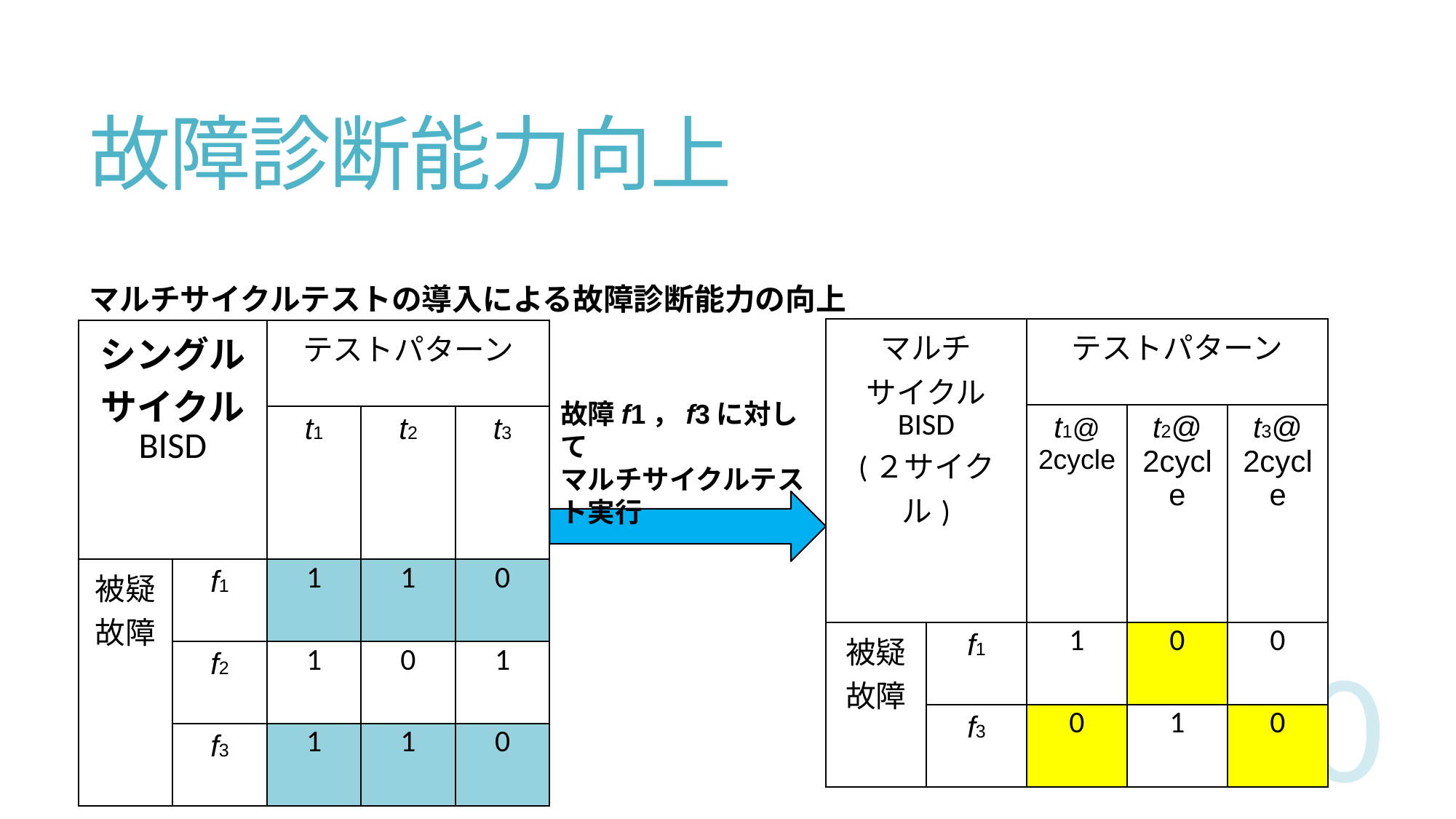

# 故障診断能力向上
マルチサイクルテストの導入による故障診断能力の向上
| マルチ サイクル BISD (２サイクル) |  | テストパターン |  |  |
| --- | --- | --- | --- | --- |
|  |  | t1@ 2cycle | t2@ 2cycle | t3@ 2cycle |
| 被疑故障 | f1 | 1 | 0 | 0 |
|  | f3 | 0 | 1 | 0 |
| シングル サイクル BISD |  | テストパターン |  |  |
| --- | --- | --- | --- | --- |
|  |  | t1 | t2 | t3 |
| 被疑故障 | f1 | 1 | 1 | 0 |
|  | f2 | 1 | 0 | 1 |
|  | f3 | 1 | 1 | 0 |
故障f1，f3に対して
マルチサイクルテスト実行

10